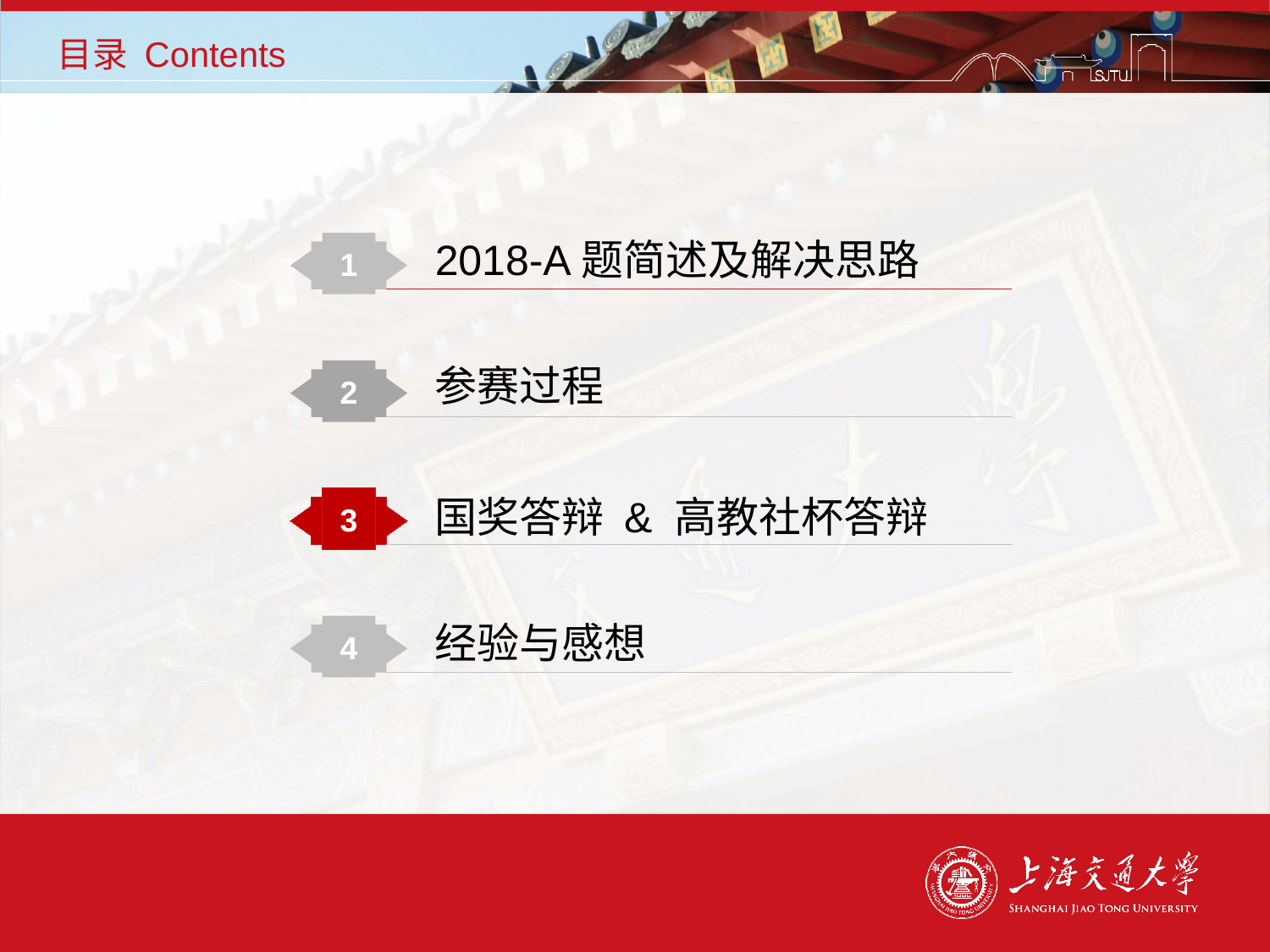

# 目录 Contents
2018-A题简述及解决思路
1

参赛过程
2

国奖答辩 & 高教社杯答辩
3

经验与感想
4